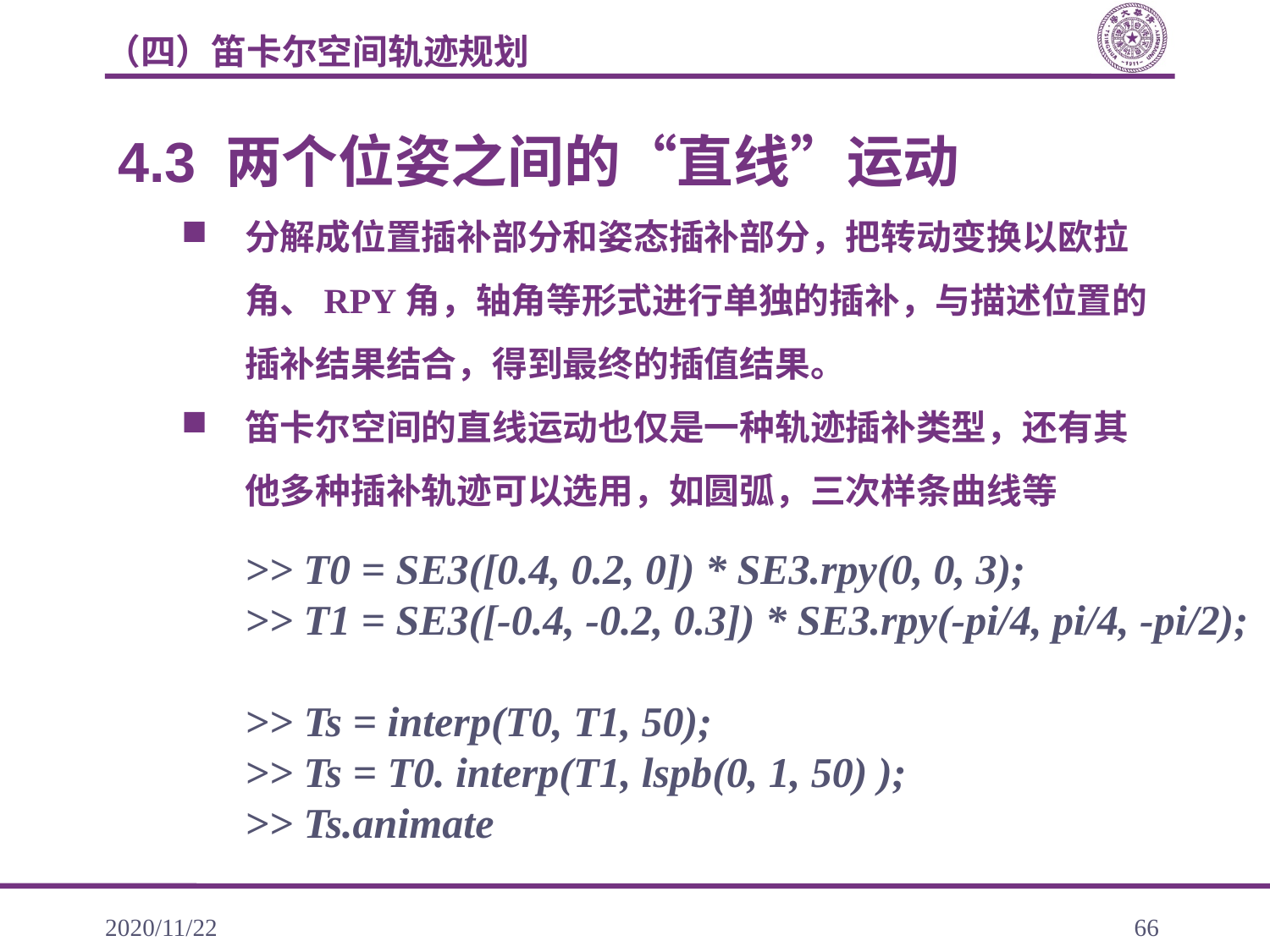

（四）笛卡尔空间轨迹规划
4.3 两个位姿之间的“直线”运动
分解成位置插补部分和姿态插补部分，把转动变换以欧拉角、RPY角，轴角等形式进行单独的插补，与描述位置的插补结果结合，得到最终的插值结果。
笛卡尔空间的直线运动也仅是一种轨迹插补类型，还有其他多种插补轨迹可以选用，如圆弧，三次样条曲线等
>> T0 = SE3([0.4, 0.2, 0]) * SE3.rpy(0, 0, 3);
>> T1 = SE3([-0.4, -0.2, 0.3]) * SE3.rpy(-pi/4, pi/4, -pi/2);

>> Ts = interp(T0, T1, 50);
>> Ts = T0. interp(T1, lspb(0, 1, 50) );
>> Ts.animate
2020/11/22
66